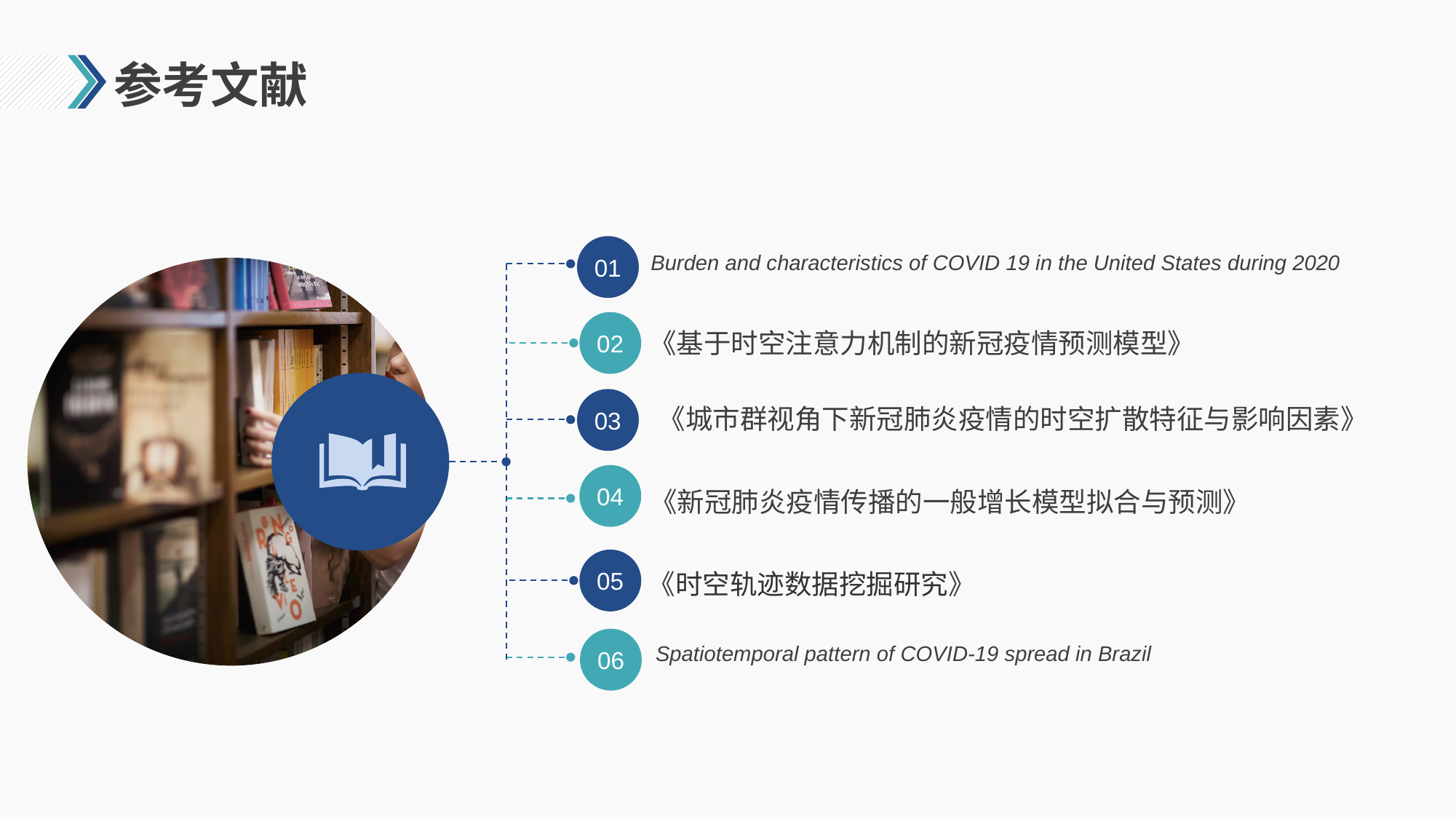

# 参考文献
01
  Burden and characteristics of COVID 19 in the United States during 2020

02
《基于时空注意力机制的新冠疫情预测模型》

03
《城市群视角下新冠肺炎疫情的时空扩散特征与影响因素》

04
《新冠肺炎疫情传播的一般增长模型拟合与预测》
05
《时空轨迹数据挖掘研究》
06
Spatiotemporal pattern of COVID-19 spread in Brazil